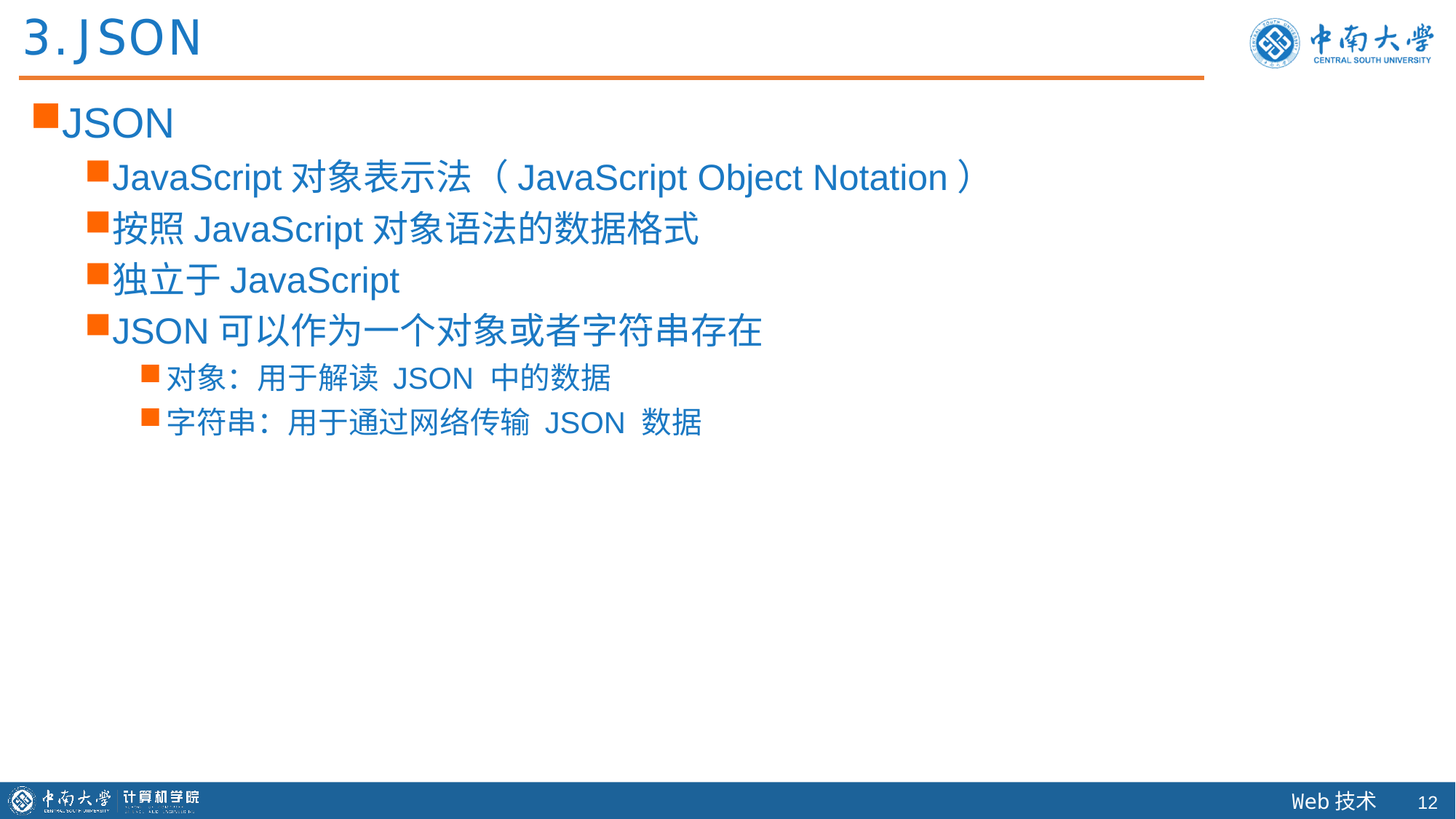

3.JSON
JSON
JavaScript对象表示法（JavaScript Object Notation）
按照JavaScript对象语法的数据格式
独立于JavaScript
JSON可以作为一个对象或者字符串存在
对象：用于解读 JSON 中的数据
字符串：用于通过网络传输 JSON 数据

12